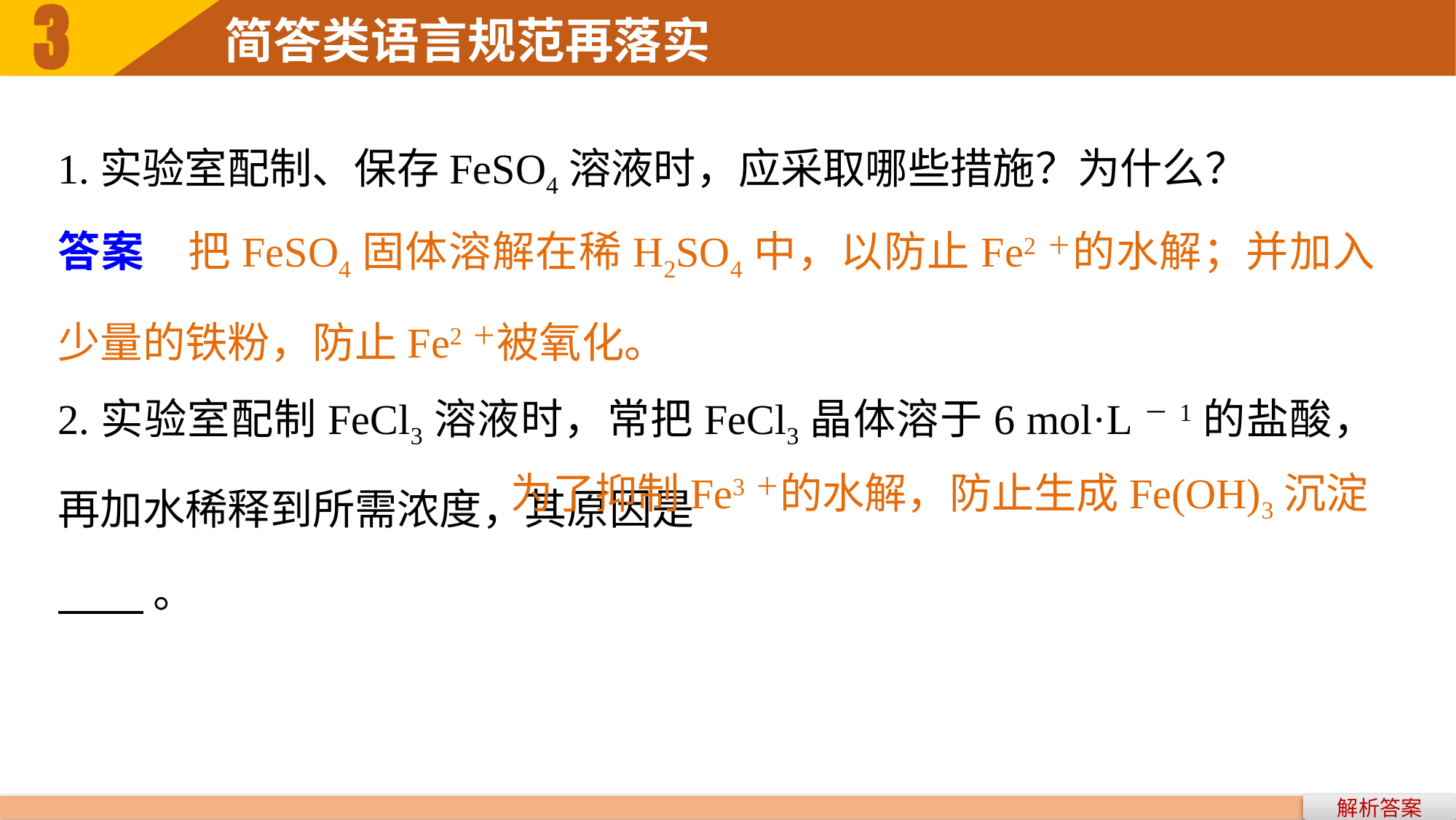

1.实验室配制、保存FeSO4溶液时，应采取哪些措施？为什么？
答案　把FeSO4固体溶解在稀H2SO4中，以防止Fe2＋的水解；并加入少量的铁粉，防止Fe2＋被氧化。
2.实验室配制FeCl3溶液时，常把FeCl3晶体溶于6 mol·L－1的盐酸，再加水稀释到所需浓度，其原因是
         。
			            为了抑制Fe3＋的水解，防止生成Fe(OH)3沉淀
解析答案